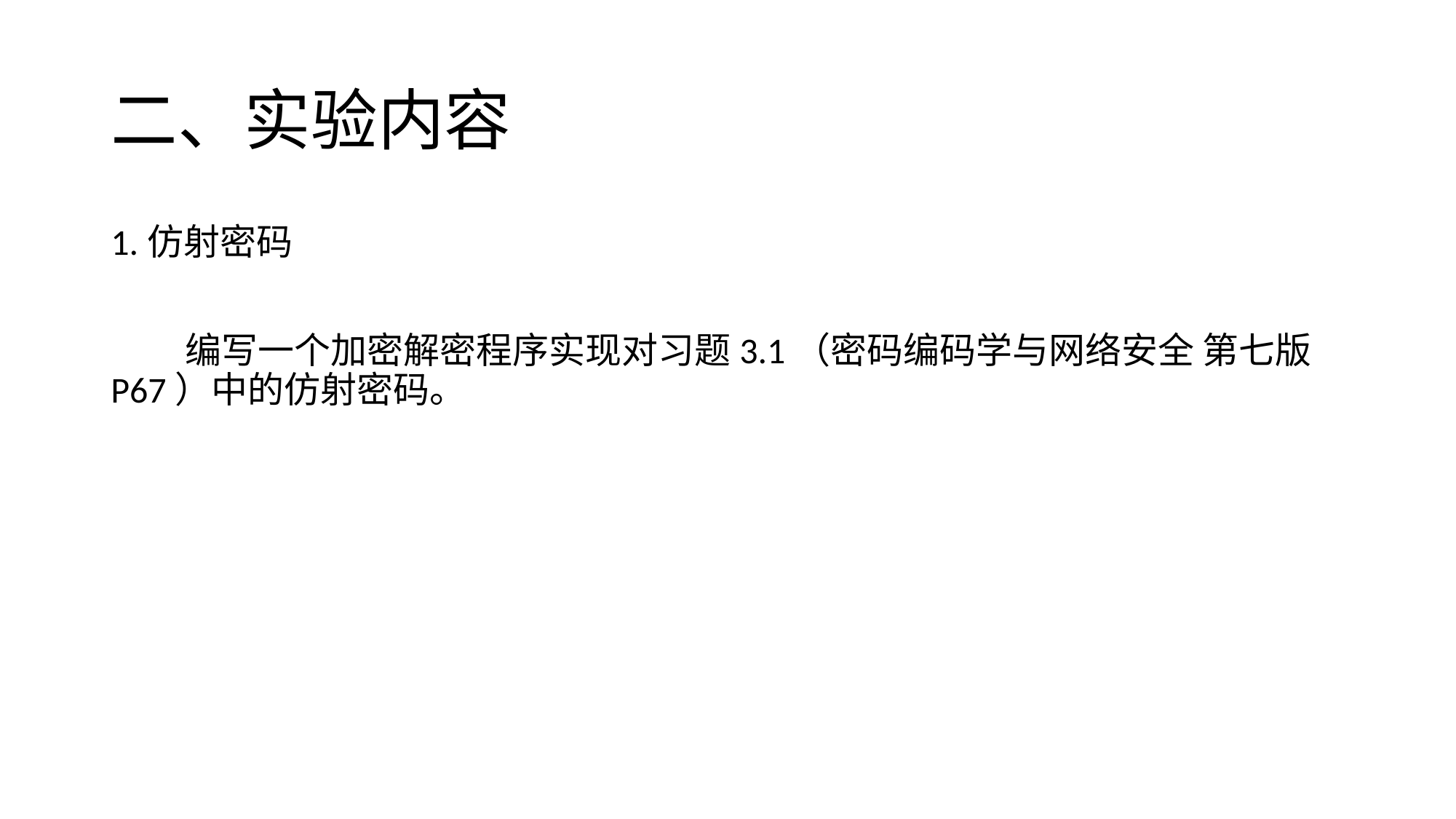

# 二、实验内容
1.仿射密码

        编写一个加密解密程序实现对习题3.1（密码编码学与网络安全 第七版 P67）中的仿射密码。